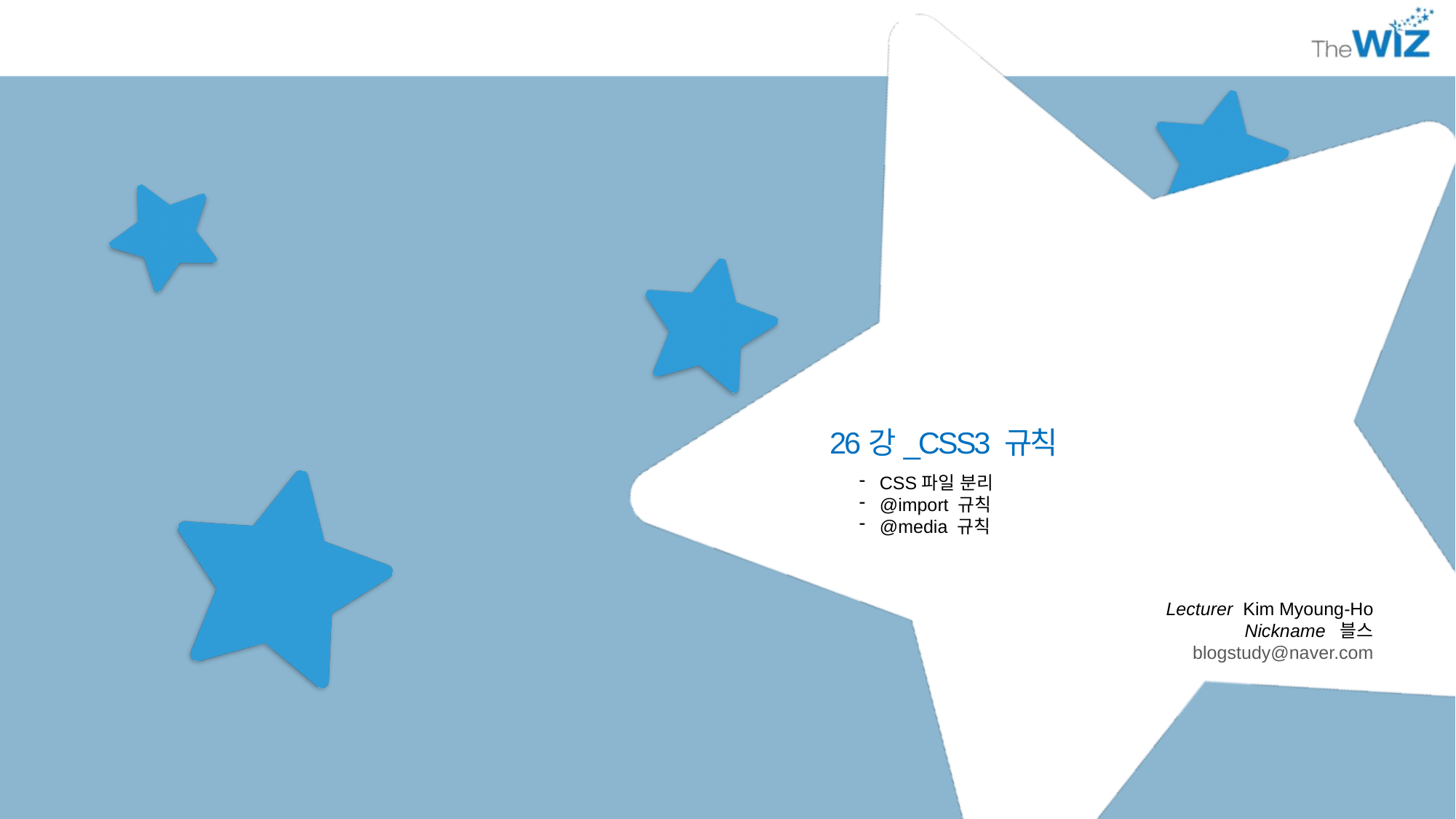

26강_CSS3 규칙
CSS파일 분리
@import 규칙
@media 규칙
Lecturer  Kim Myoung-Ho
Nickname  블스
blogstudy@naver.com